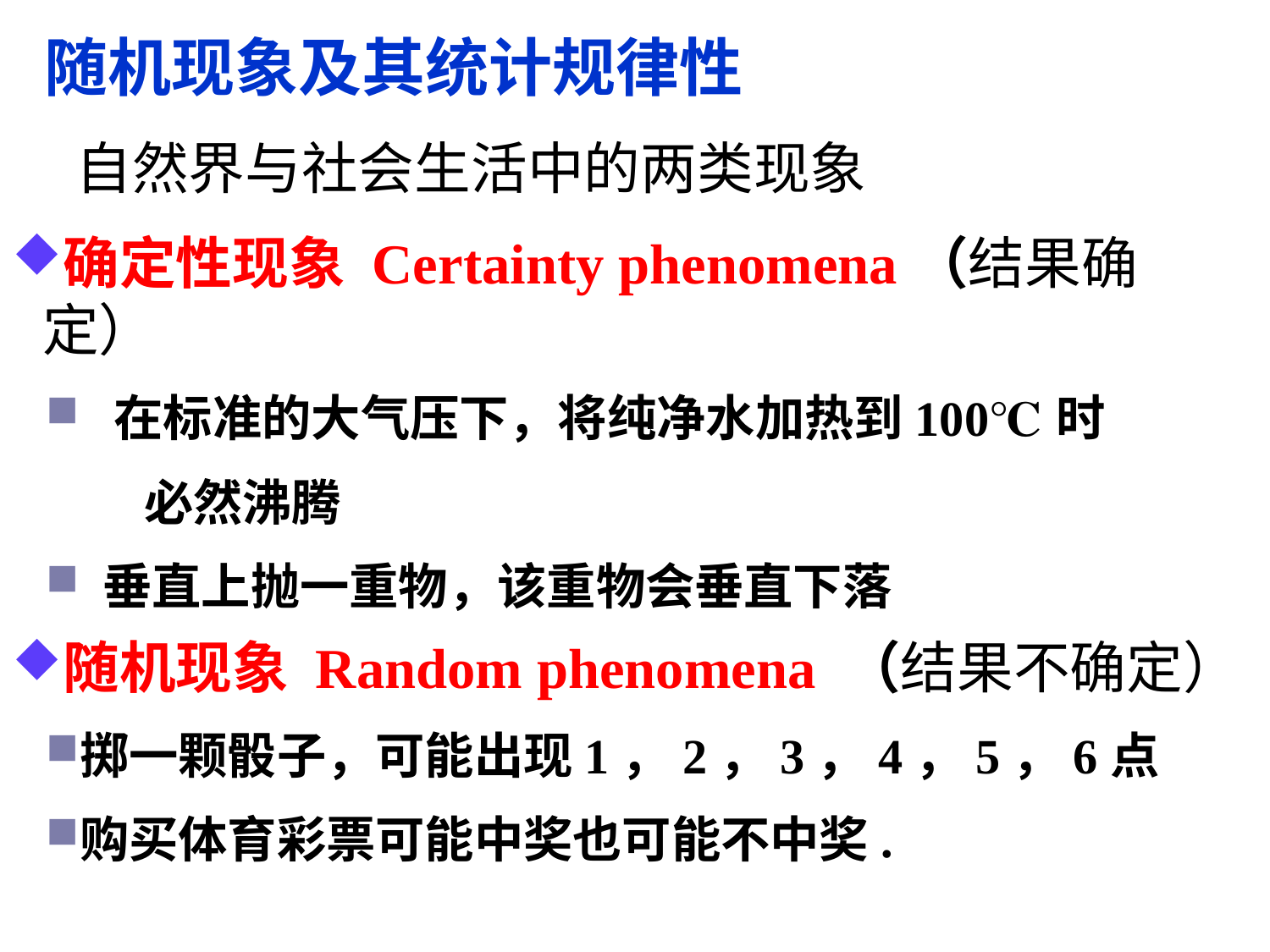

随机现象及其统计规律性
自然界与社会生活中的两类现象
确定性现象 Certainty phenomena（结果确定）
  在标准的大气压下，将纯净水加热到100℃时
     必然沸腾
 垂直上抛一重物，该重物会垂直下落
随机现象 Random phenomena （结果不确定）
掷一颗骰子，可能出现1，2，3，4，5，6点
购买体育彩票可能中奖也可能不中奖.